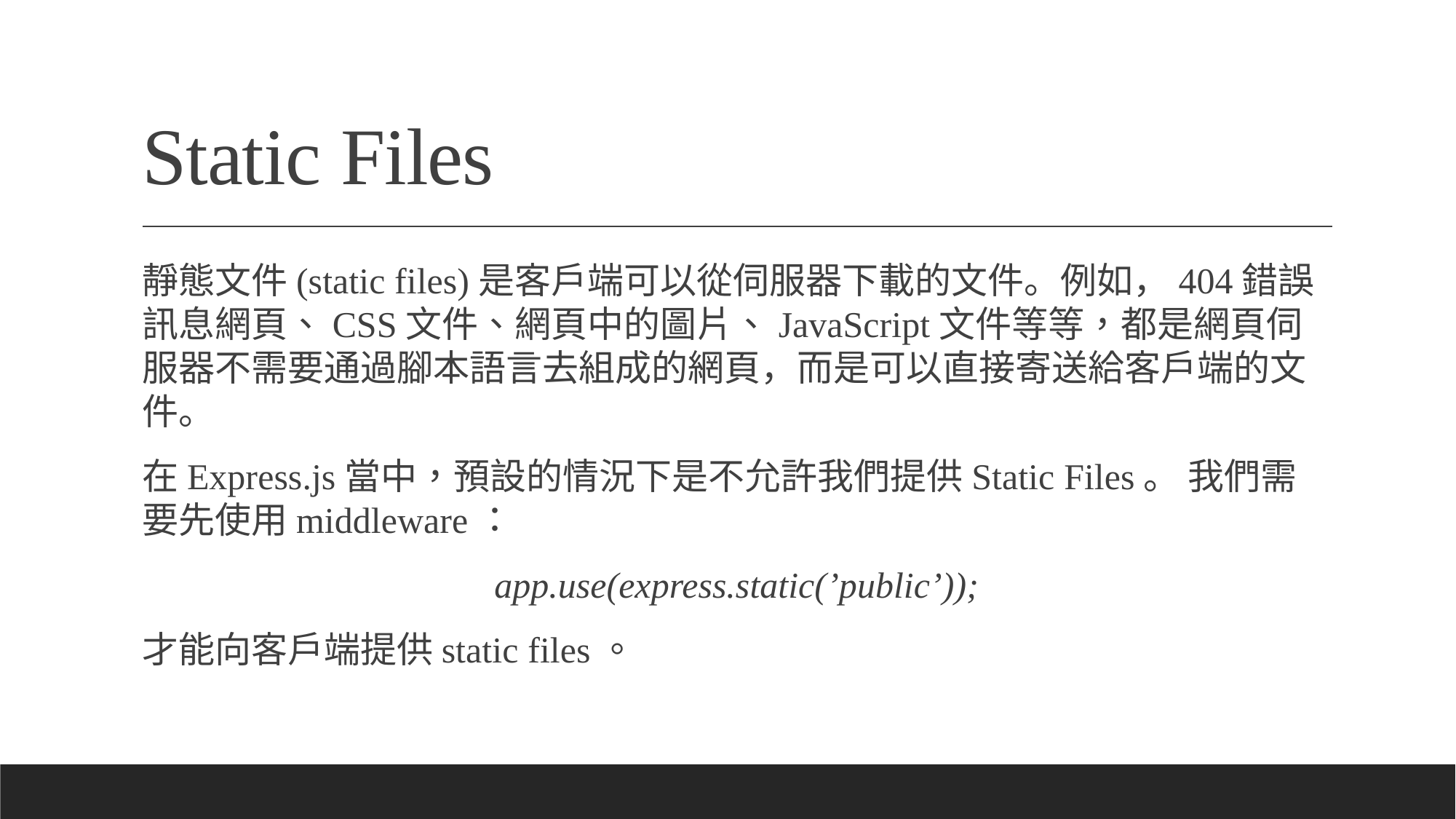

# Static Files
靜態文件(static files)是客戶端可以從伺服器下載的文件。例如，404錯誤訊息網頁、CSS文件、網頁中的圖片、JavaScript文件等等，都是網頁伺服器不需要通過腳本語言去組成的網頁，而是可以直接寄送給客戶端的文件。
在Express.js當中，預設的情況下是不允許我們提供Static Files。 我們需要先使用middleware：
app.use(express.static(’public’));
才能向客戶端提供static files。